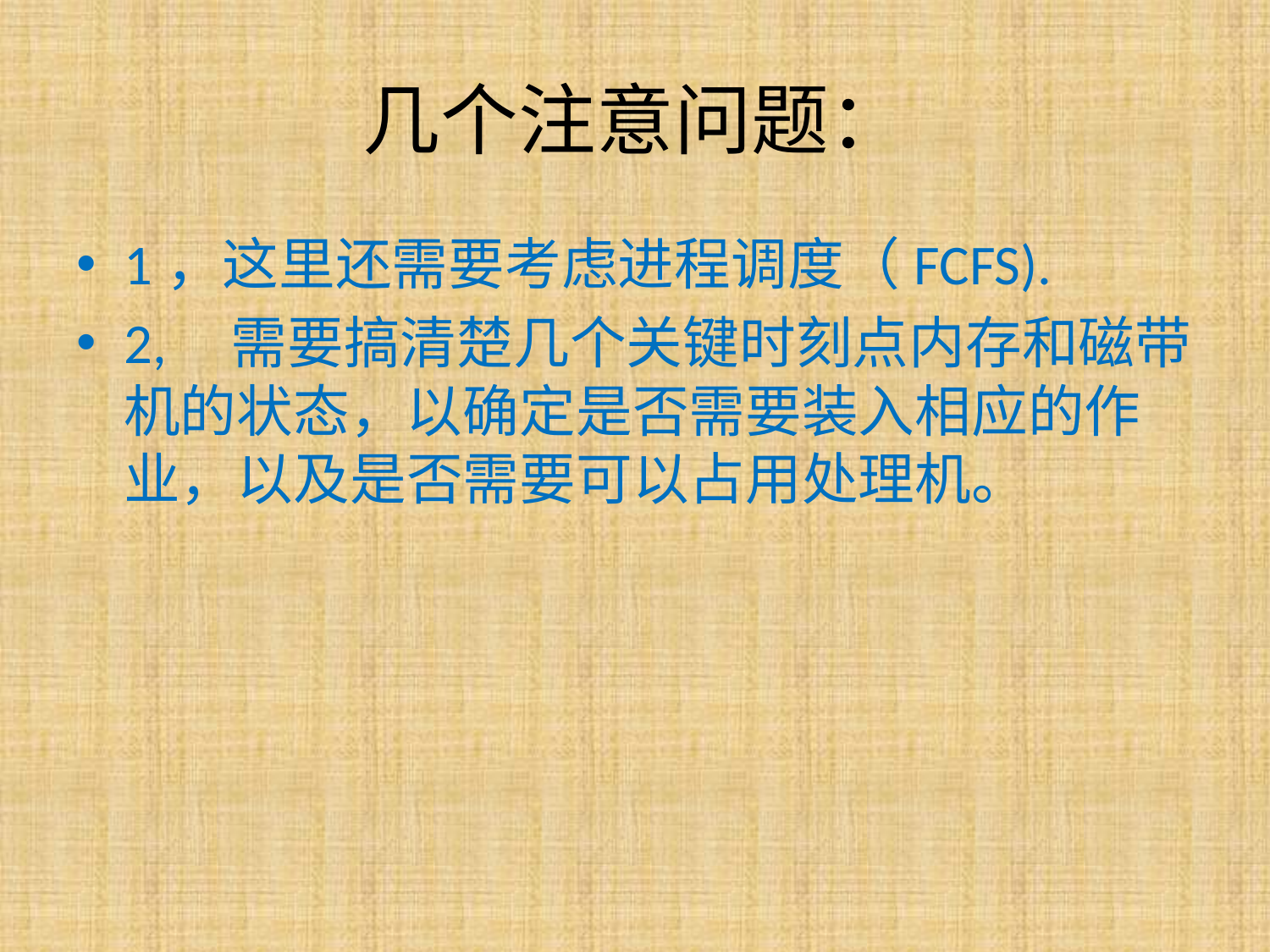

# 几个注意问题：
1，这里还需要考虑进程调度（FCFS).
2,    需要搞清楚几个关键时刻点内存和磁带机的状态，以确定是否需要装入相应的作业，以及是否需要可以占用处理机。